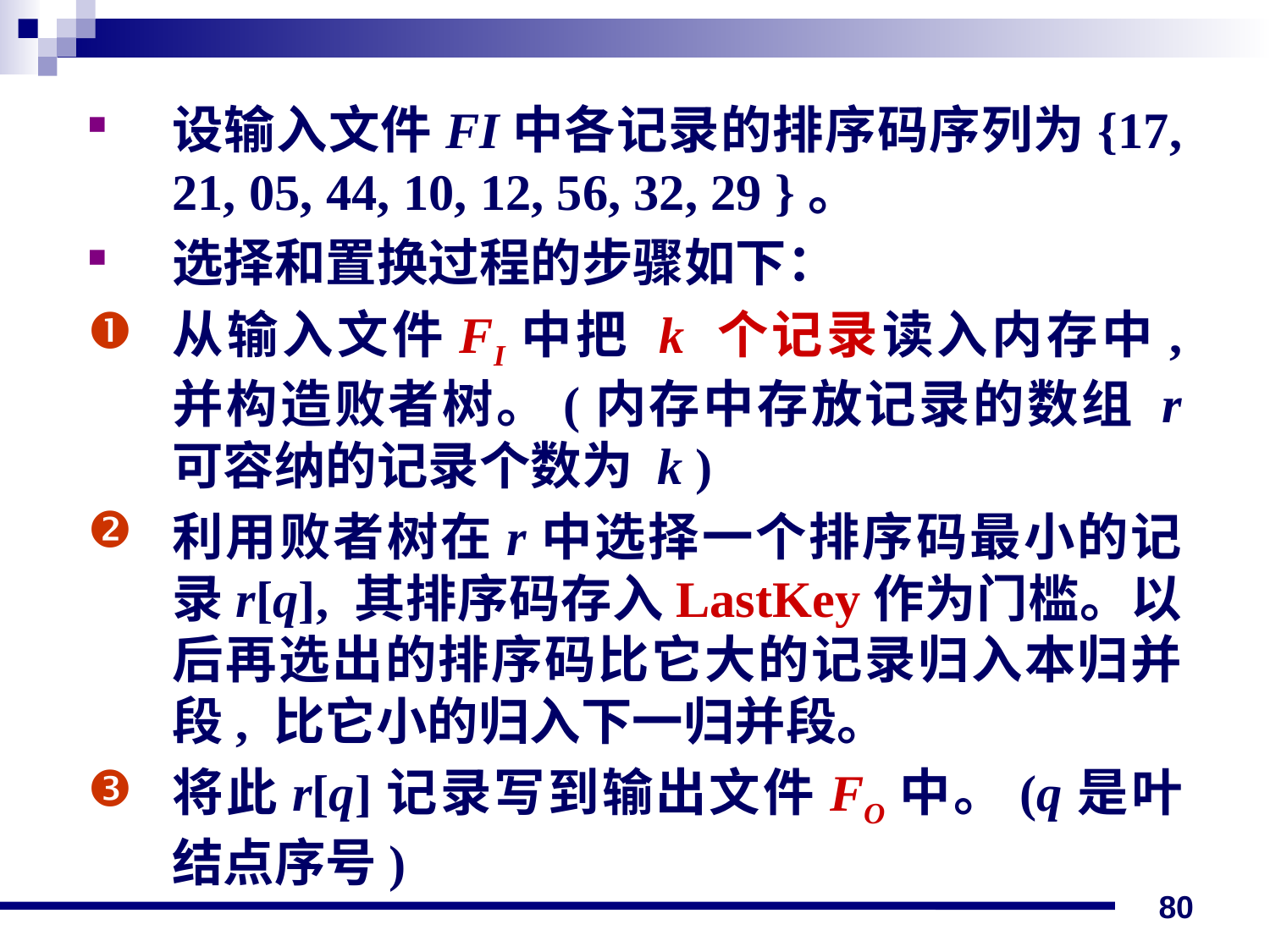

设输入文件FI中各记录的排序码序列为{17, 21, 05, 44, 10, 12, 56, 32, 29 }。
选择和置换过程的步骤如下：
从输入文件FI中把 k 个记录读入内存中, 并构造败者树。(内存中存放记录的数组 r 可容纳的记录个数为 k )
利用败者树在r中选择一个排序码最小的记录r[q], 其排序码存入LastKey作为门槛。以后再选出的排序码比它大的记录归入本归并段, 比它小的归入下一归并段。
将此r[q]记录写到输出文件FO中。(q是叶结点序号)
80